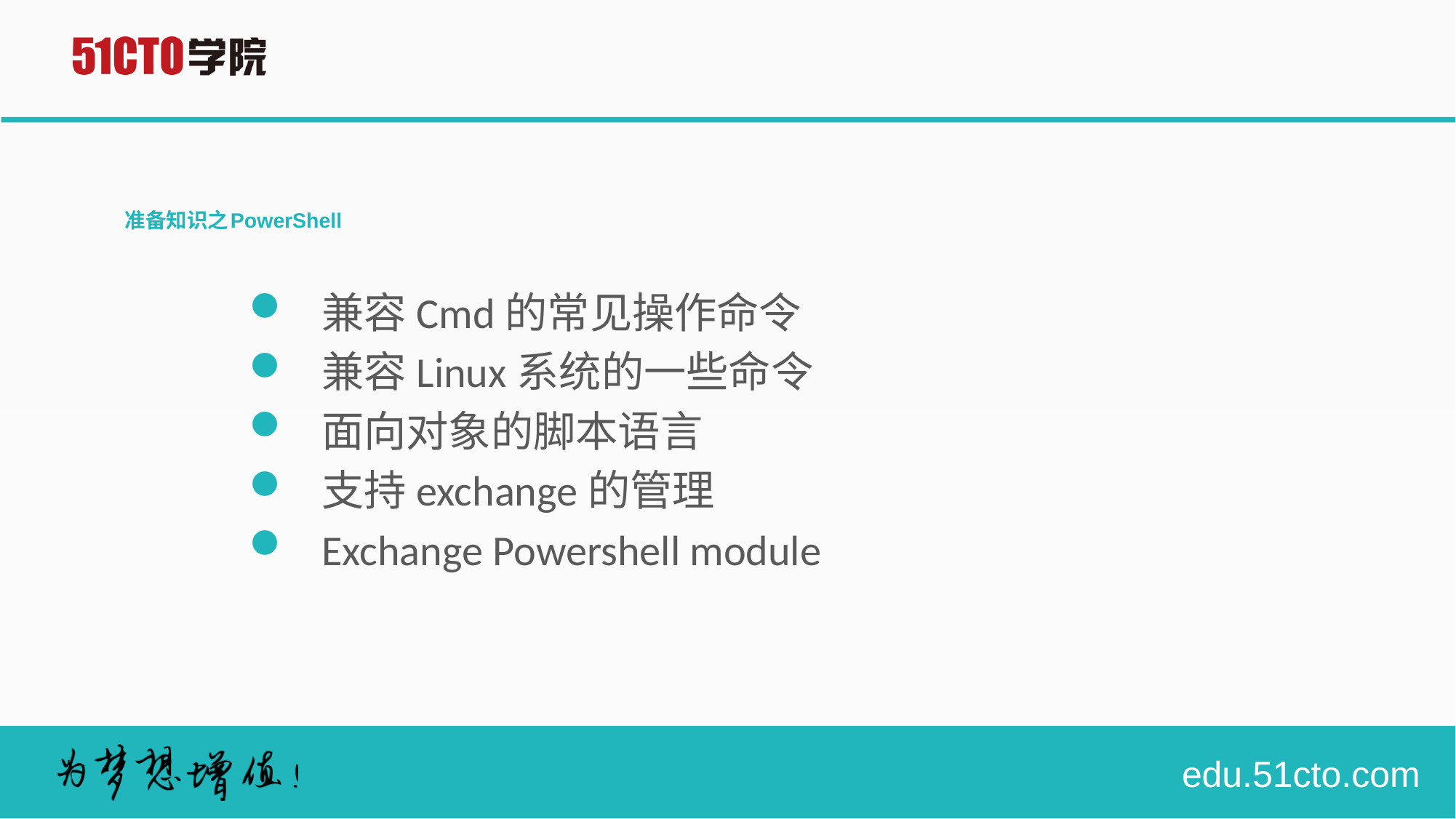

# 准备知识之PowerShell
兼容Cmd的常见操作命令
兼容Linux系统的一些命令
面向对象的脚本语言
支持exchange的管理
Exchange Powershell module